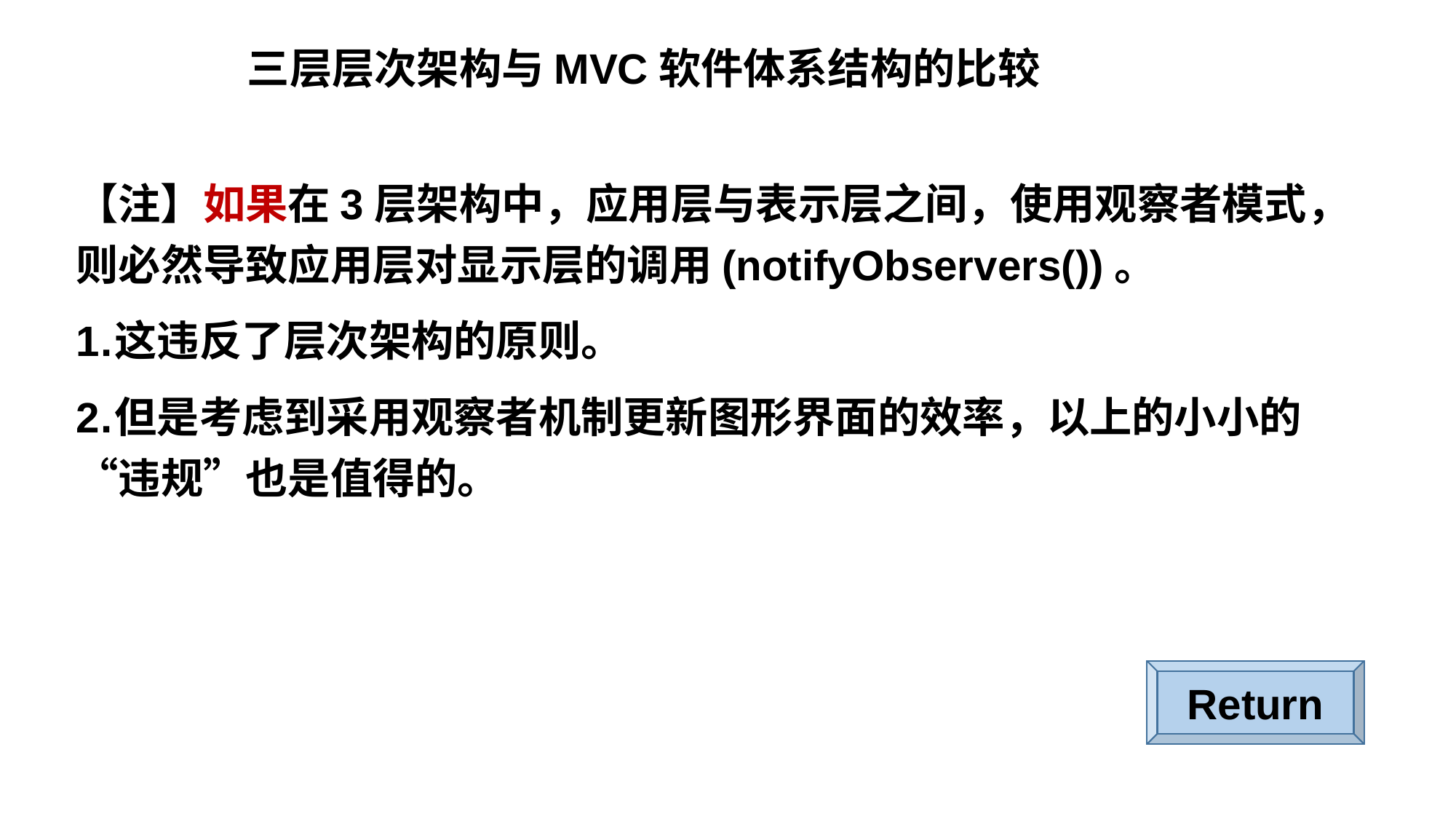

# 三层层次架构与MVC软件体系结构的比较
【注】如果在3层架构中，应用层与表示层之间，使用观察者模式，则必然导致应用层对显示层的调用(notifyObservers())。
这违反了层次架构的原则。
但是考虑到采用观察者机制更新图形界面的效率，以上的小小的“违规”也是值得的。

Return